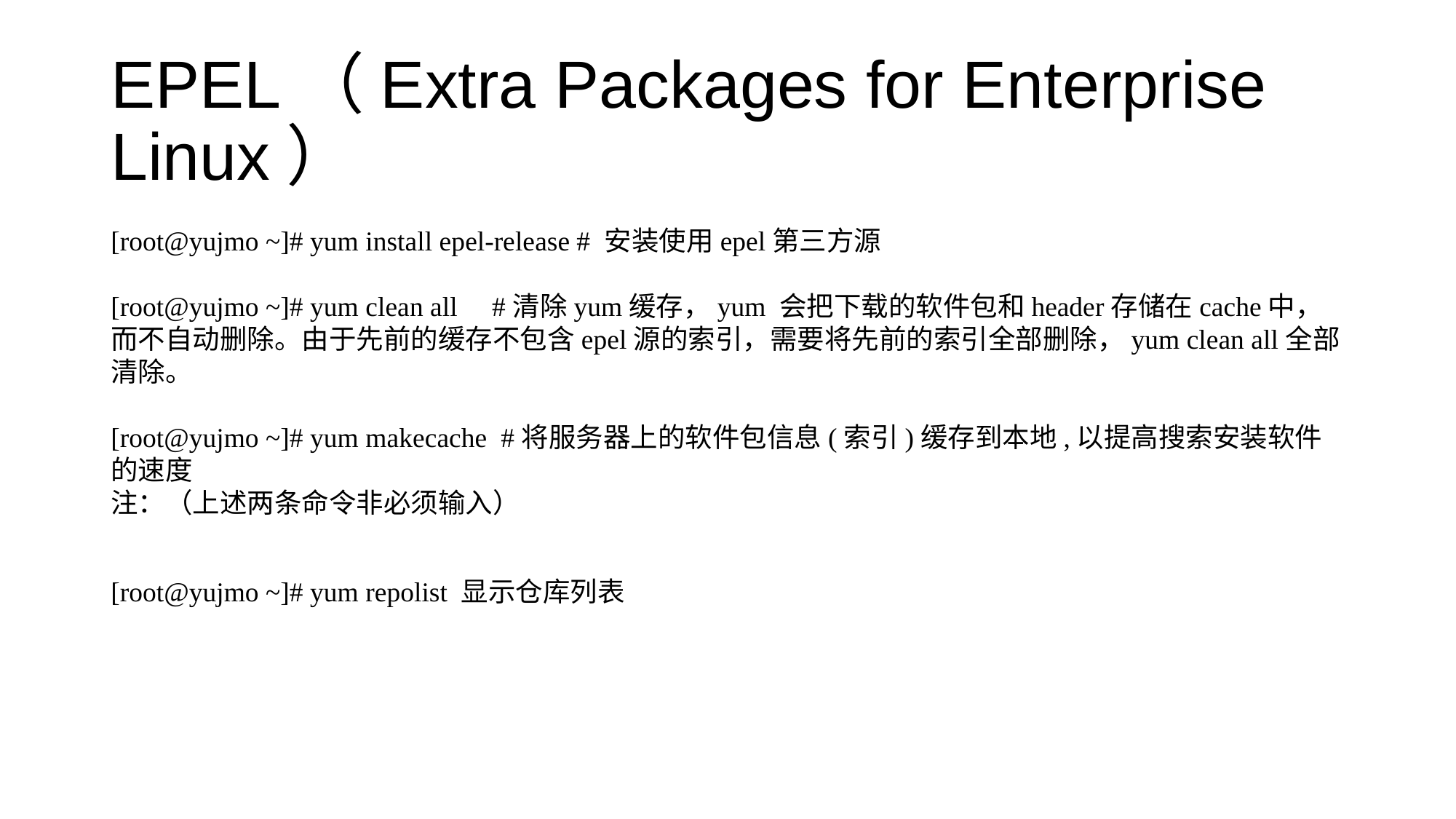

# EPEL（Extra Packages for Enterprise Linux）
[root@yujmo ~]# yum install epel-release # 安装使用epel第三方源

[root@yujmo ~]# yum clean all     #清除yum缓存，yum 会把下载的软件包和header存储在cache中，而不自动删除。由于先前的缓存不包含epel源的索引，需要将先前的索引全部删除，yum clean all全部清除。

[root@yujmo ~]# yum makecache  #将服务器上的软件包信息(索引)缓存到本地,以提高搜索安装软件的速度
注：（上述两条命令非必须输入）

[root@yujmo ~]# yum repolist 显示仓库列表